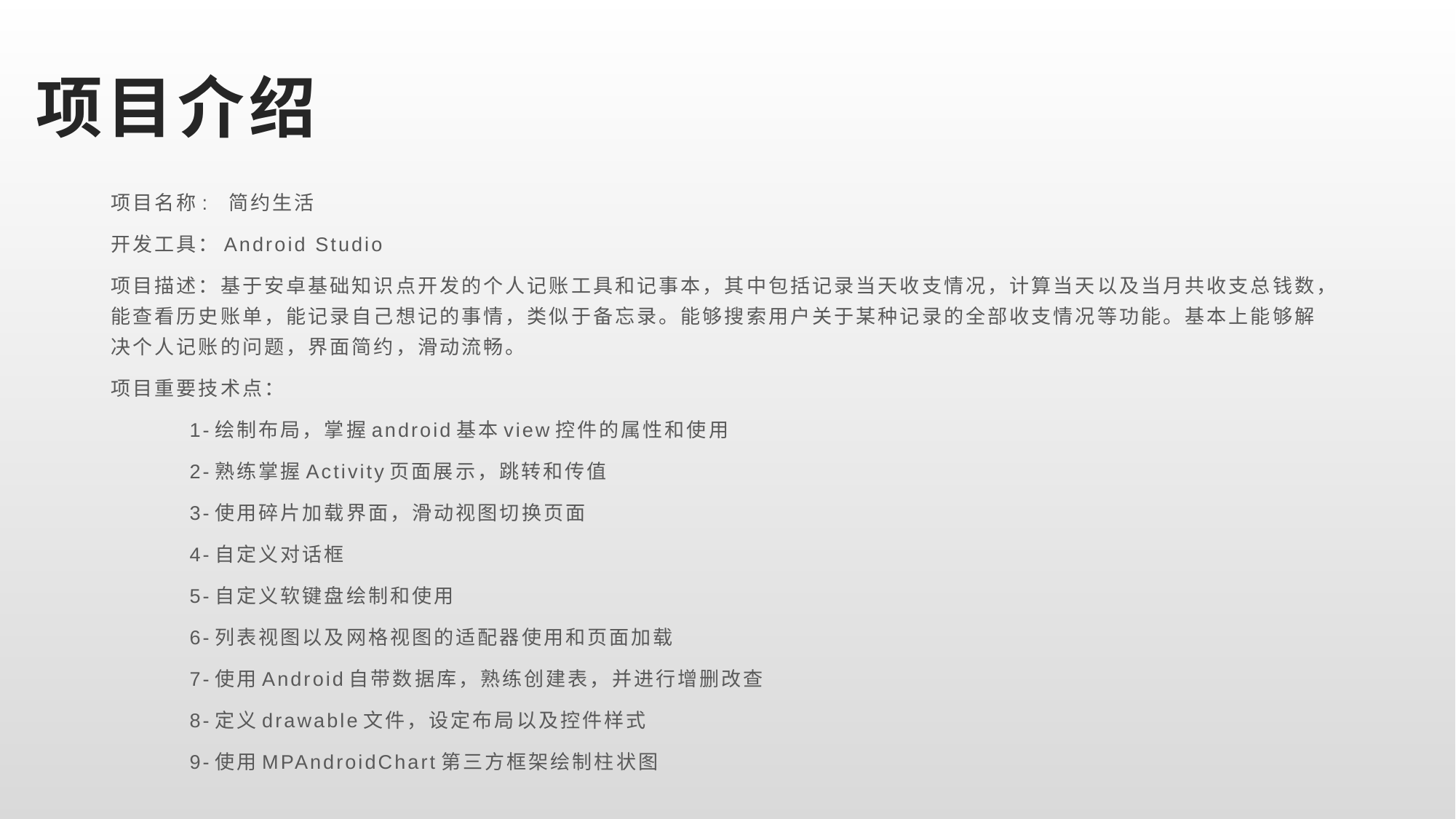

# 项目介绍
项目名称:  简约生活
开发工具：Android Studio
项目描述：基于安卓基础知识点开发的个人记账工具和记事本，其中包括记录当天收支情况，计算当天以及当月共收支总钱数，能查看历史账单，能记录自己想记的事情，类似于备忘录。能够搜索用户关于某种记录的全部收支情况等功能。基本上能够解决个人记账的问题，界面简约，滑动流畅。
项目重要技术点：
	1-绘制布局，掌握android基本view控件的属性和使用
	2-熟练掌握Activity页面展示，跳转和传值
	3-使用碎片加载界面，滑动视图切换页面
	4-自定义对话框
	5-自定义软键盘绘制和使用
	6-列表视图以及网格视图的适配器使用和页面加载
	7-使用Android自带数据库，熟练创建表，并进行增删改查
	8-定义drawable文件，设定布局以及控件样式
	9-使用MPAndroidChart第三方框架绘制柱状图